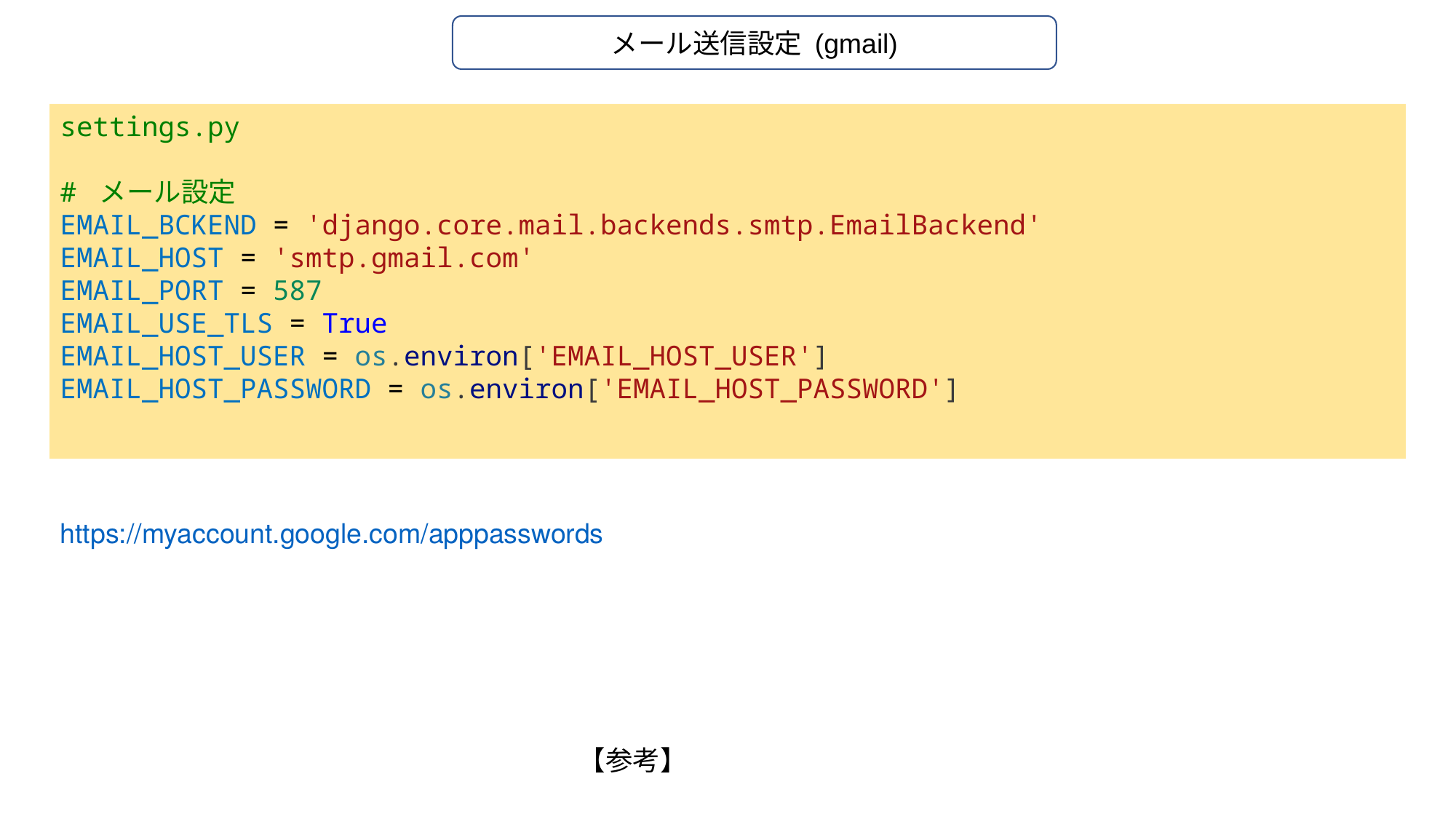

メール送信設定 (gmail)
settings.py

# メール設定
EMAIL_BCKEND = 'django.core.mail.backends.smtp.EmailBackend'
EMAIL_HOST = 'smtp.gmail.com'
EMAIL_PORT = 587
EMAIL_USE_TLS = True
EMAIL_HOST_USER = os.environ['EMAIL_HOST_USER']
EMAIL_HOST_PASSWORD = os.environ['EMAIL_HOST_PASSWORD']

https://myaccount.google.com/apppasswords
【参考】